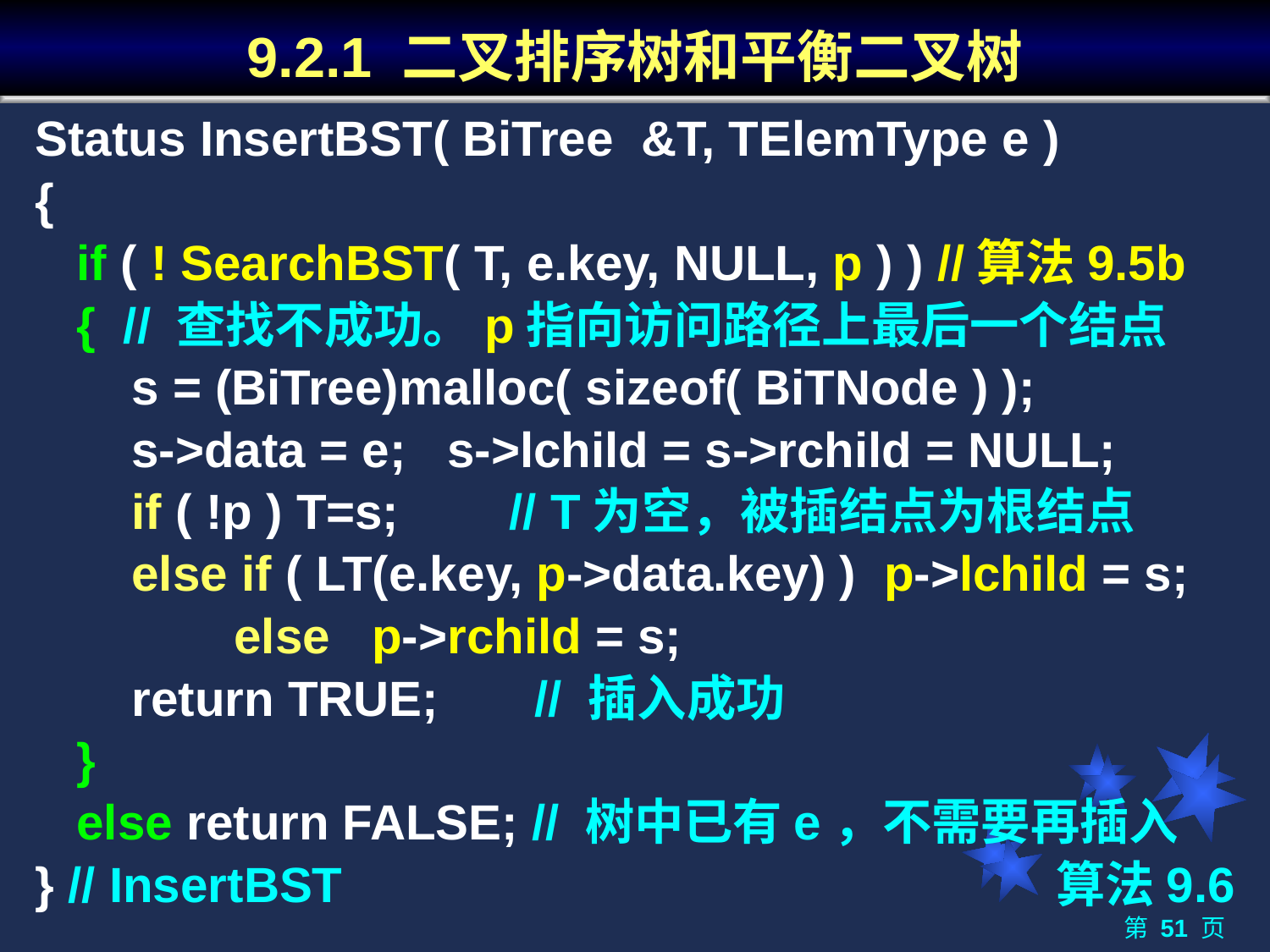

# 9.2.1 二叉排序树和平衡二叉树
Status InsertBST( BiTree  &T, TElemType e )
{
   if ( ! SearchBST( T, e.key, NULL, p ) ) //算法9.5b
   {  // 查找不成功。p指向访问路径上最后一个结点
       s = (BiTree)malloc( sizeof( BiTNode ) );
       s->data = e;   s->lchild = s->rchild = NULL;
       if ( !p ) T=s;        // T为空，被插结点为根结点
       else if ( LT(e.key, p->data.key) )  p->lchild = s;
	           else   p->rchild = s;
       return TRUE;       // 插入成功
   }
   else return FALSE; // 树中已有e，不需要再插入
} // InsertBST                                                   算法9.6
第 51 页